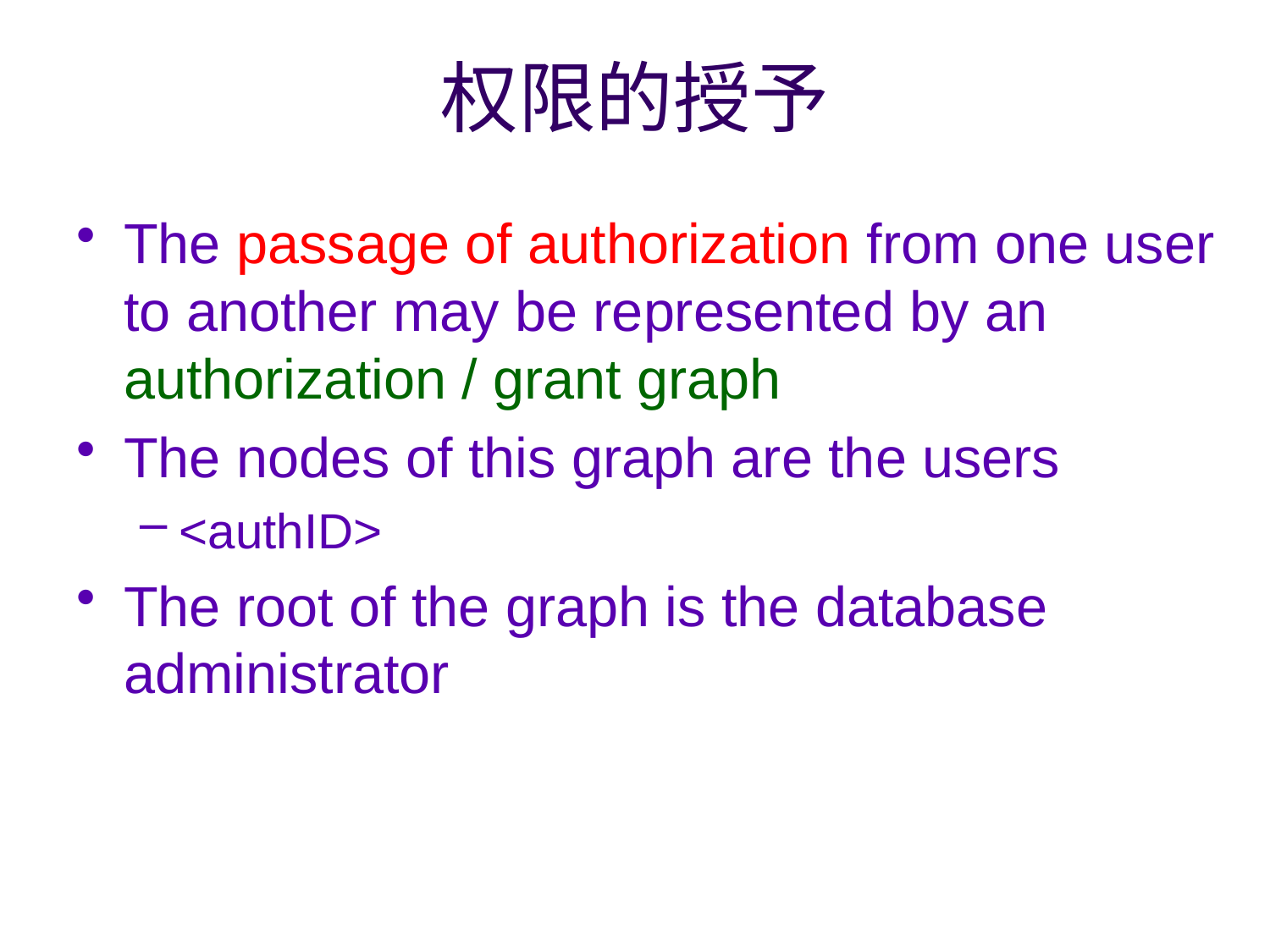

# 权限的授予
The passage of authorization from one user to another may be represented by an authorization / grant graph
The nodes of this graph are the users
<authID>
The root of the graph is the database administrator